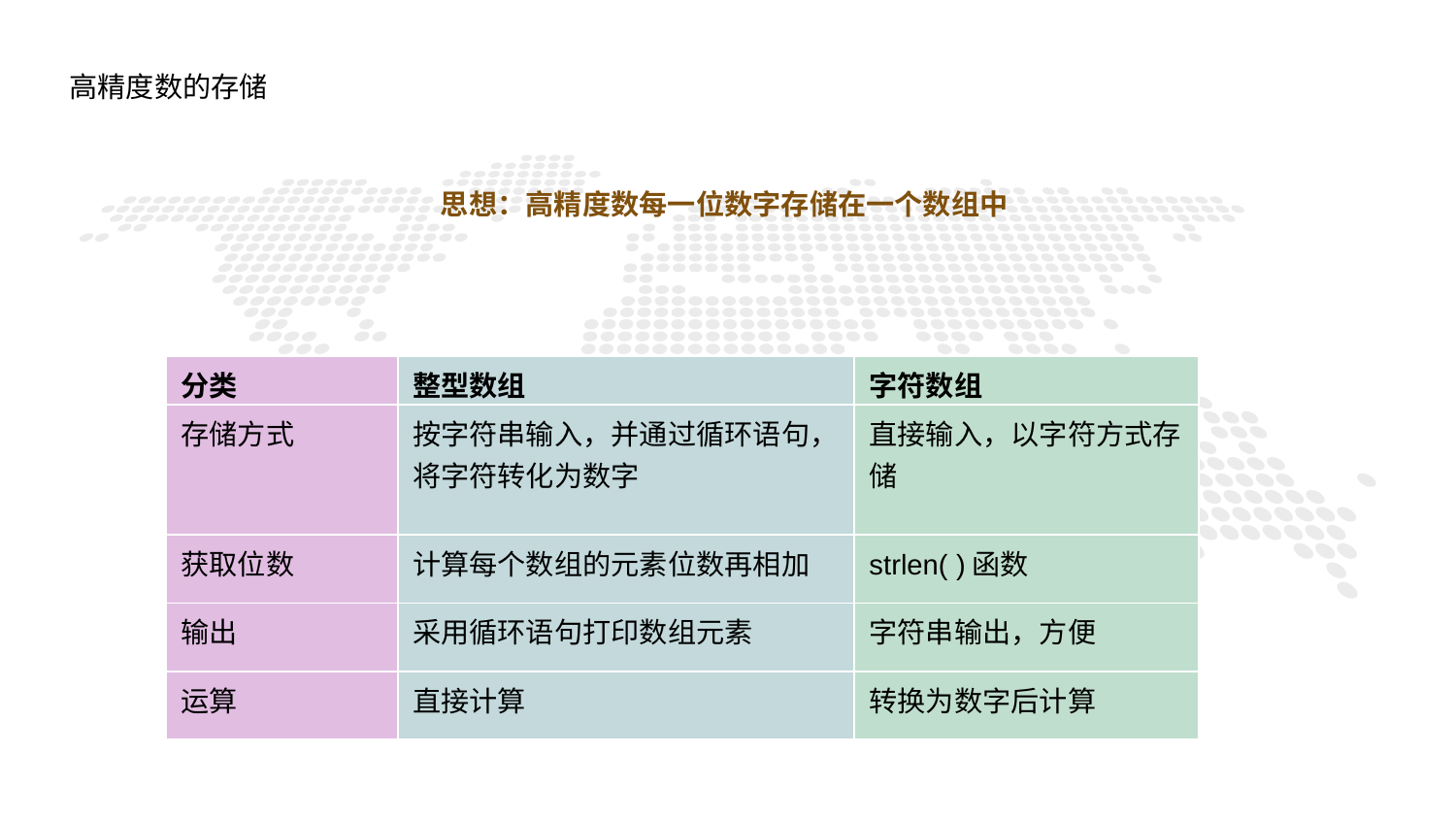

高精度数的存储
思想：高精度数每一位数字存储在一个数组中
1
| 分类 | 整型数组 | 字符数组 |
| --- | --- | --- |
| 存储方式 | 按字符串输入，并通过循环语句，将字符转化为数字 | 直接输入，以字符方式存储 |
| 获取位数 | 计算每个数组的元素位数再相加 | strlen( )函数 |
| 输出 | 采用循环语句打印数组元素 | 字符串输出，方便 |
| 运算 | 直接计算 | 转换为数字后计算 |
PART  ONE